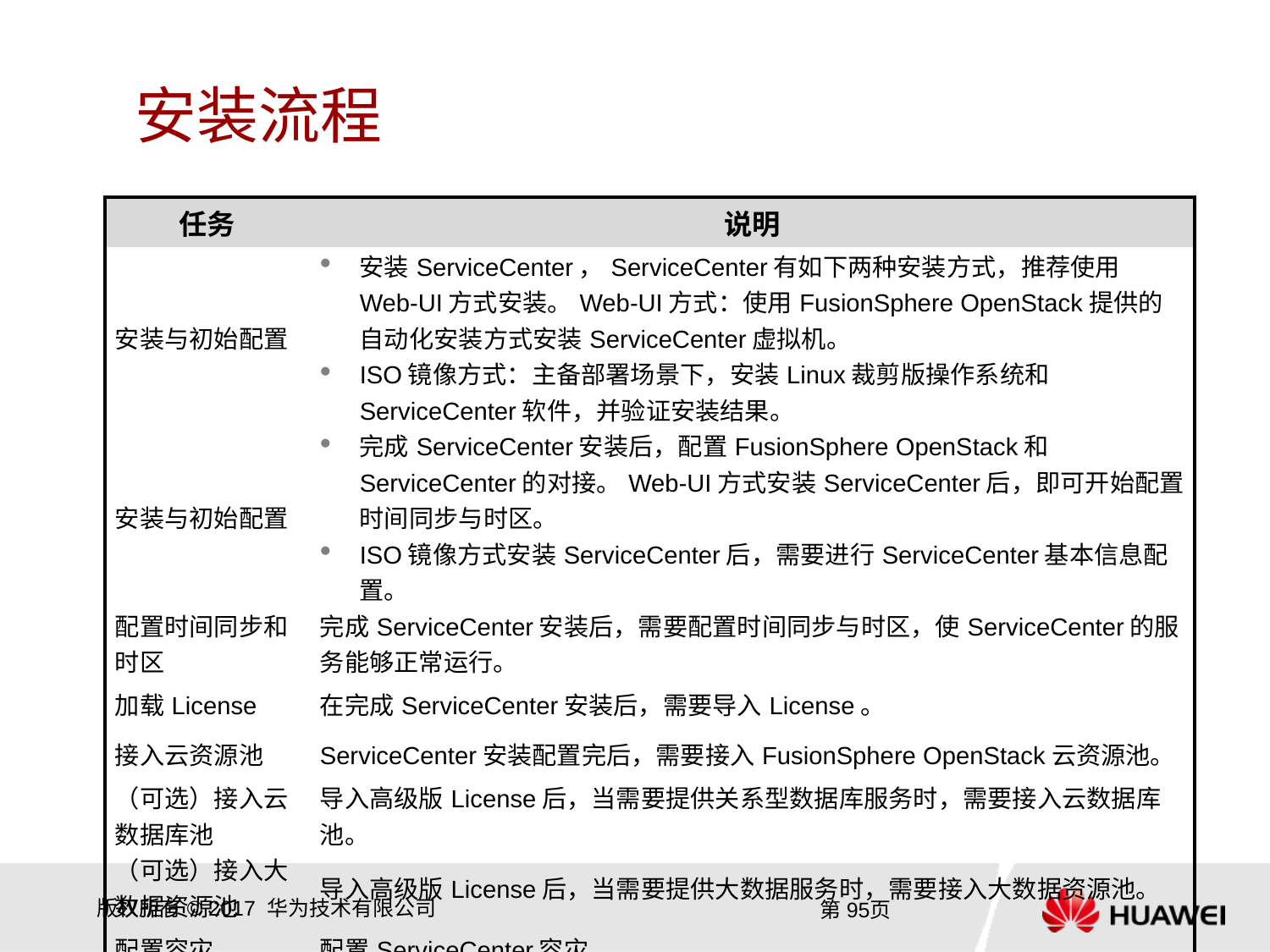

# 安装流程
| 任务 | 说明 |
| --- | --- |
| 安装与初始配置 | 安装ServiceCenter，ServiceCenter有如下两种安装方式，推荐使用Web-UI方式安装。Web-UI方式：使用FusionSphere OpenStack提供的自动化安装方式安装ServiceCenter虚拟机。 ISO镜像方式：主备部署场景下，安装Linux裁剪版操作系统和ServiceCenter软件，并验证安装结果。 |
| 安装与初始配置 | 完成ServiceCenter安装后，配置FusionSphere OpenStack和ServiceCenter的对接。Web-UI方式安装ServiceCenter后，即可开始配置时间同步与时区。 ISO镜像方式安装ServiceCenter后，需要进行ServiceCenter基本信息配置。 |
| 配置时间同步和时区 | 完成ServiceCenter安装后，需要配置时间同步与时区，使ServiceCenter的服务能够正常运行。 |
| 加载License | 在完成ServiceCenter安装后，需要导入License。 |
| 接入云资源池 | ServiceCenter安装配置完后，需要接入FusionSphere OpenStack云资源池。 |
| （可选）接入云数据库池 | 导入高级版License后，当需要提供关系型数据库服务时，需要接入云数据库池。 |
| （可选）接入大数据资源池 | 导入高级版License后，当需要提供大数据服务时，需要接入大数据资源池。 |
| 配置容灾 | 配置ServiceCenter容灾。 |